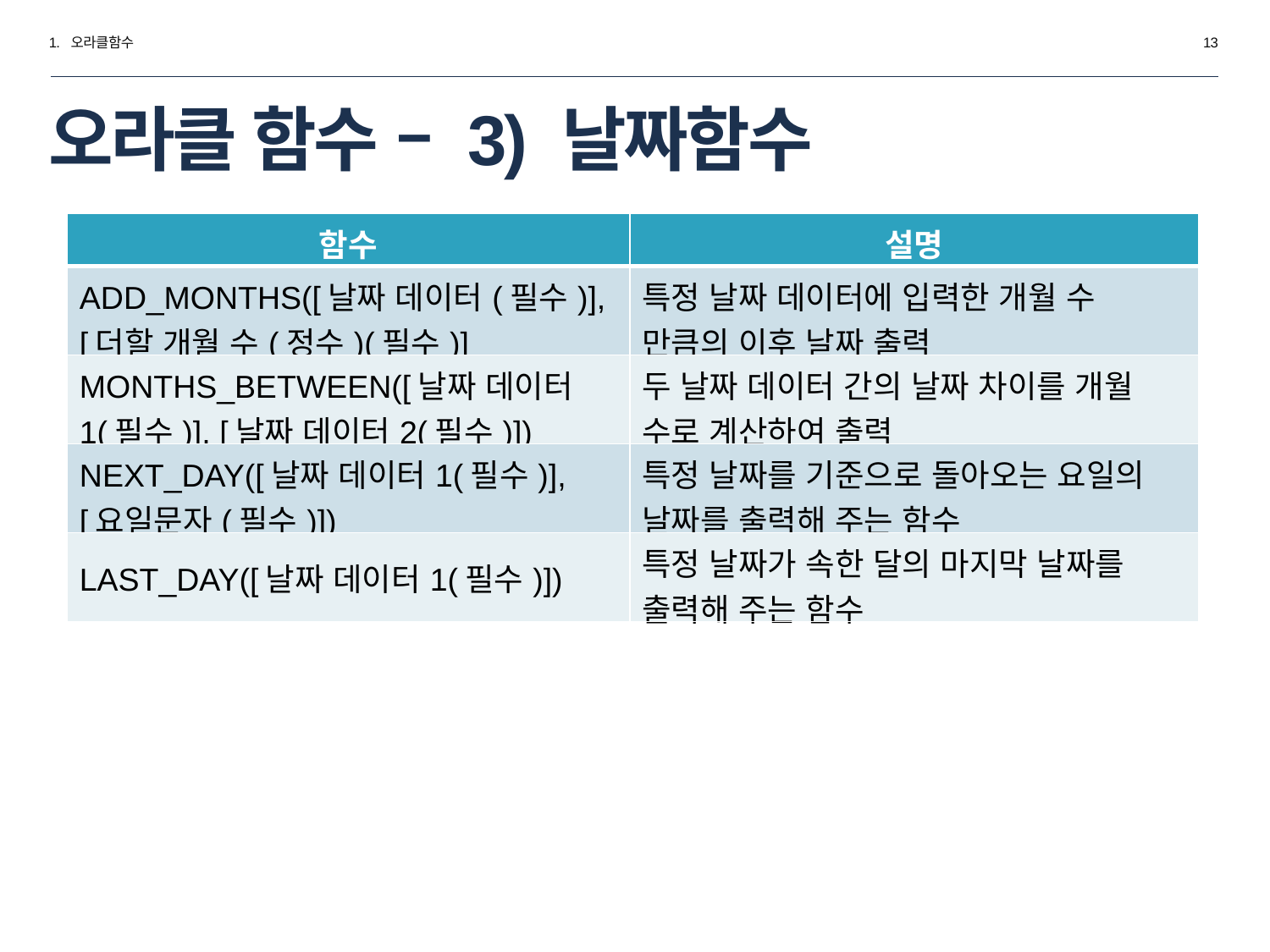

1.  오라클함수
13
# 오라클 함수 – 3) 날짜함수
| 함수 | 설명 |
| --- | --- |
| ADD\_MONTHS([날짜 데이터(필수)],[더할 개월 수(정수)(필수)] | 특정 날짜 데이터에 입력한 개월 수 만큼의 이후 날짜 출력 |
| MONTHS\_BETWEEN([날짜 데이터1(필수)], [날짜 데이터2(필수)]) | 두 날짜 데이터 간의 날짜 차이를 개월 수로 계산하여 출력 |
| NEXT\_DAY([날짜 데이터1(필수)], [요일문자(필수)]) | 특정 날짜를 기준으로 돌아오는 요일의 날짜를 출력해 주는 함수 |
| LAST\_DAY([날짜 데이터1(필수)]) | 특정 날짜가 속한 달의 마지막 날짜를 출력해 주는 함수 |